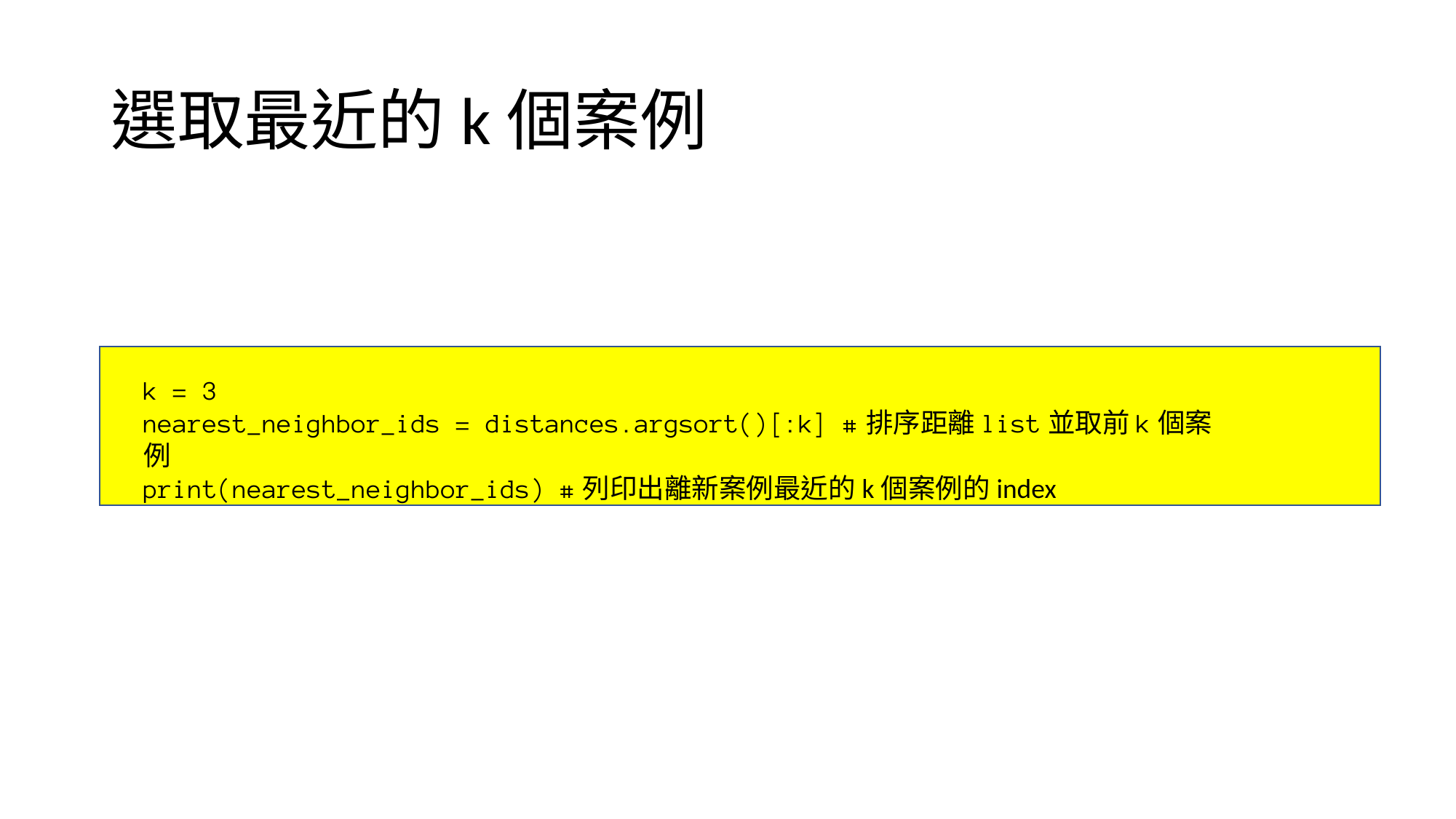

# 選取最近的k個案例

k = 3
nearest_neighbor_ids = distances.argsort()[:k] #排序距離list並取前k個案例
print(nearest_neighbor_ids) #列印出離新案例最近的k個案例的index